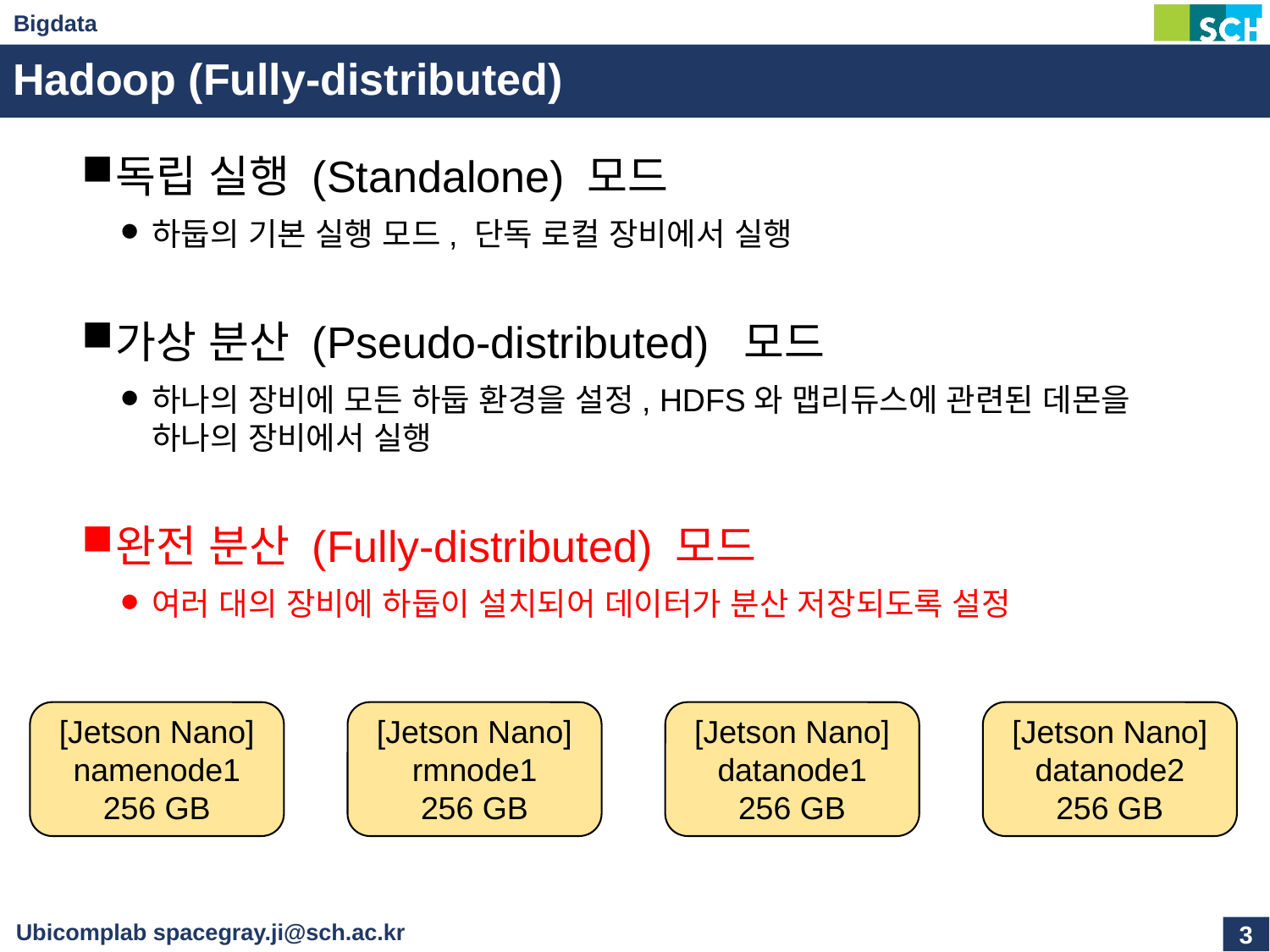

# Hadoop (Fully-distributed)
독립 실행 (Standalone) 모드
하둡의 기본 실행 모드, 단독 로컬 장비에서 실행

가상 분산 (Pseudo-distributed)  모드
하나의 장비에 모든 하둡 환경을 설정, HDFS와 맵리듀스에 관련된 데몬을 하나의 장비에서 실행

완전 분산 (Fully-distributed) 모드
여러 대의 장비에 하둡이 설치되어 데이터가 분산 저장되도록 설정
[Jetson Nano]
namenode1
256 GB
[Jetson Nano]
rmnode1
256 GB
[Jetson Nano]
datanode1
256 GB
[Jetson Nano]
datanode2
256 GB
3